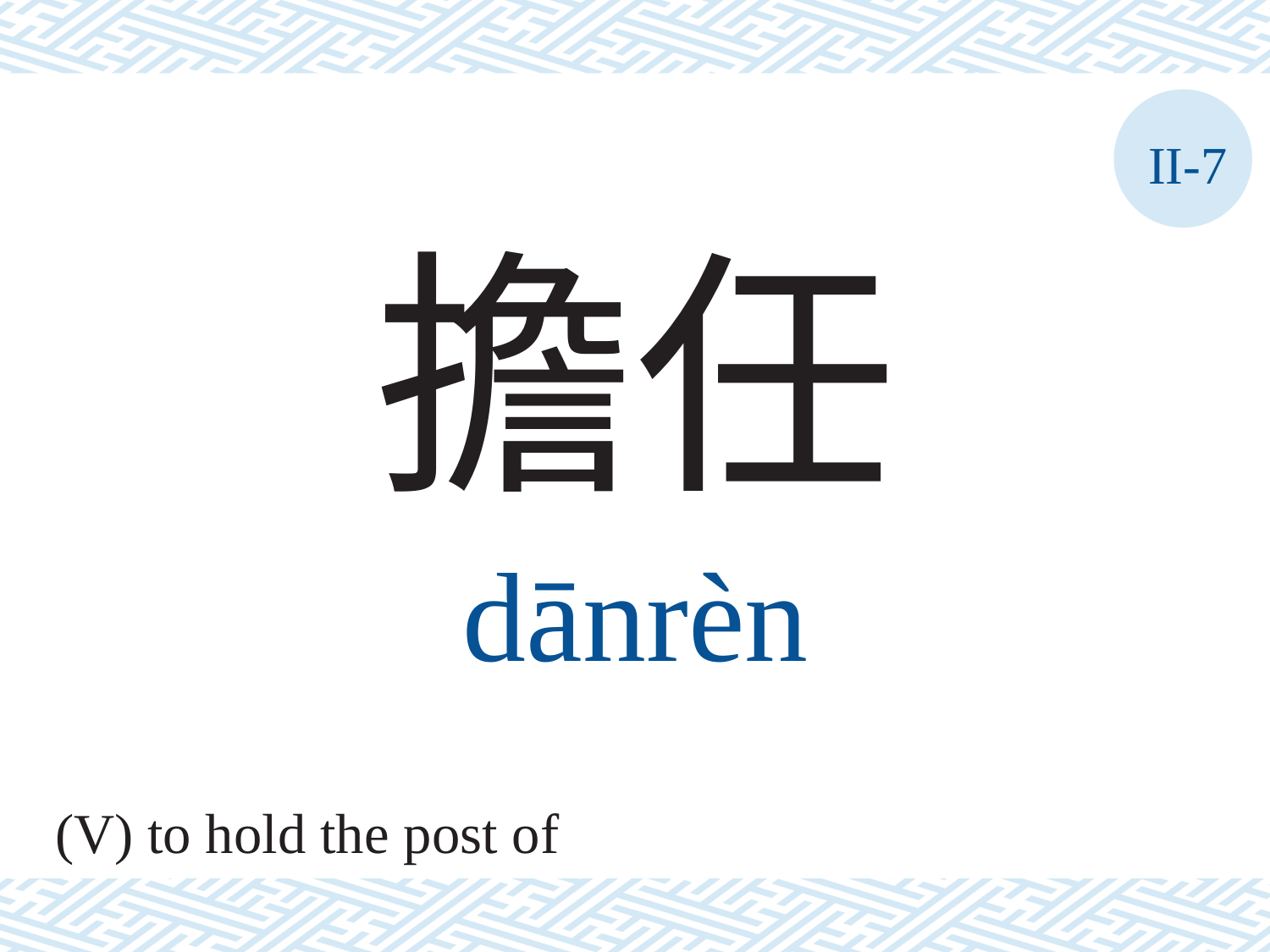

II-7
擔任
dānrèn
(V) to hold the post of